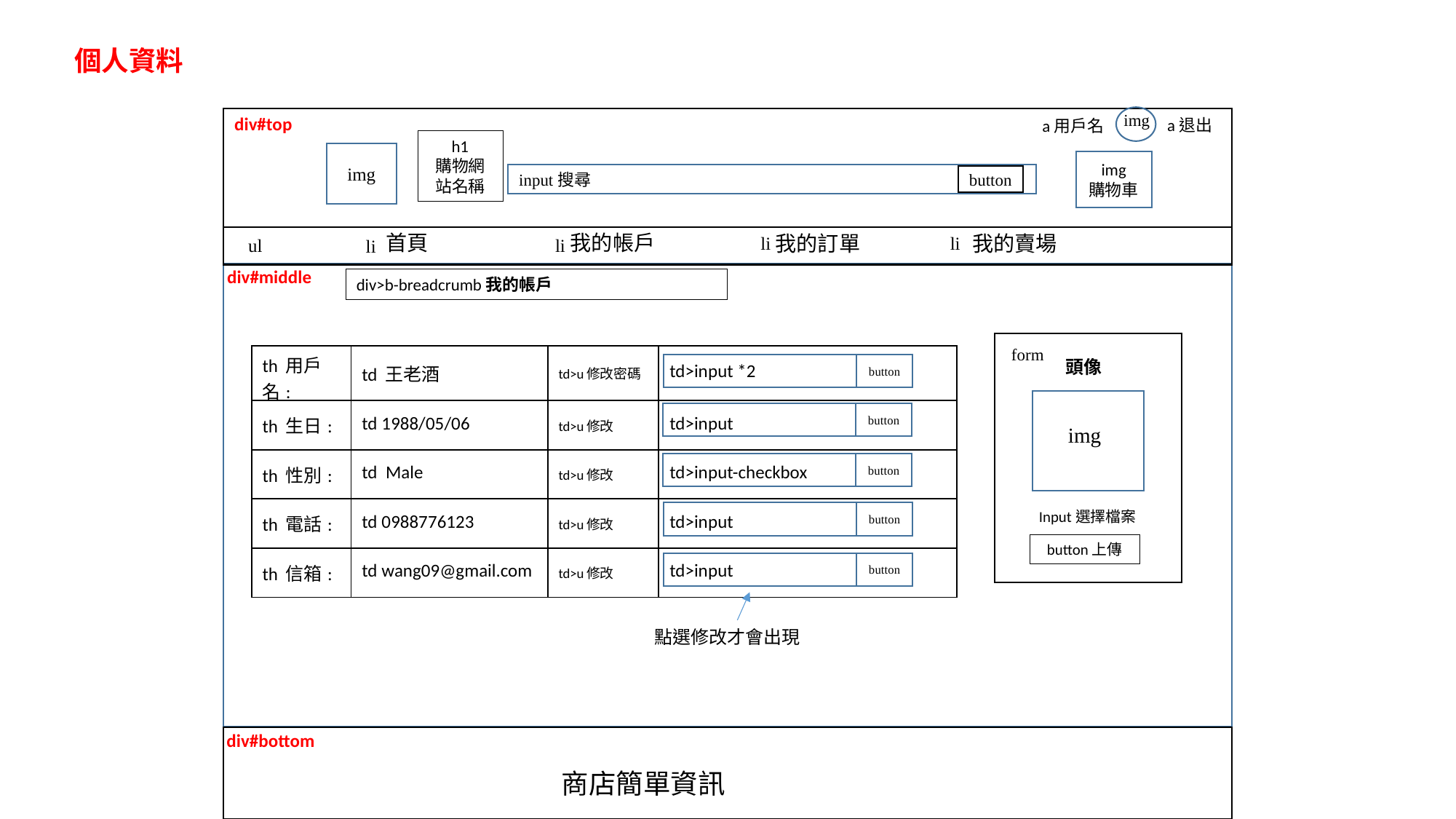

個人資料
img
div#top

a退出
a用戶名
h1
購物網站名稱
img
img
購物車
input搜尋
button
首頁
我的帳戶
我的訂單
我的賣場
li
li

li
ul
li
div#middle

div>b-breadcrumb我的帳戶

form
| th 用戶名: | td 王老酒 | td>u修改密碼 | td>input \*2 |
| --- | --- | --- | --- |
| th 生日: | td 1988/05/06 | td>u修改 | td>input |
| th 性別: | td Male | td>u修改 | td>input-checkbox |
| th 電話: | td 0988776123 | td>u修改 | td>input |
| th 信箱: | td wang09@gmail.com | td>u修改 | td>input |
頭像

button

button
img

button
Input選擇檔案

button
button上傳

button
點選修改才會出現
div#bottom

商店簡單資訊